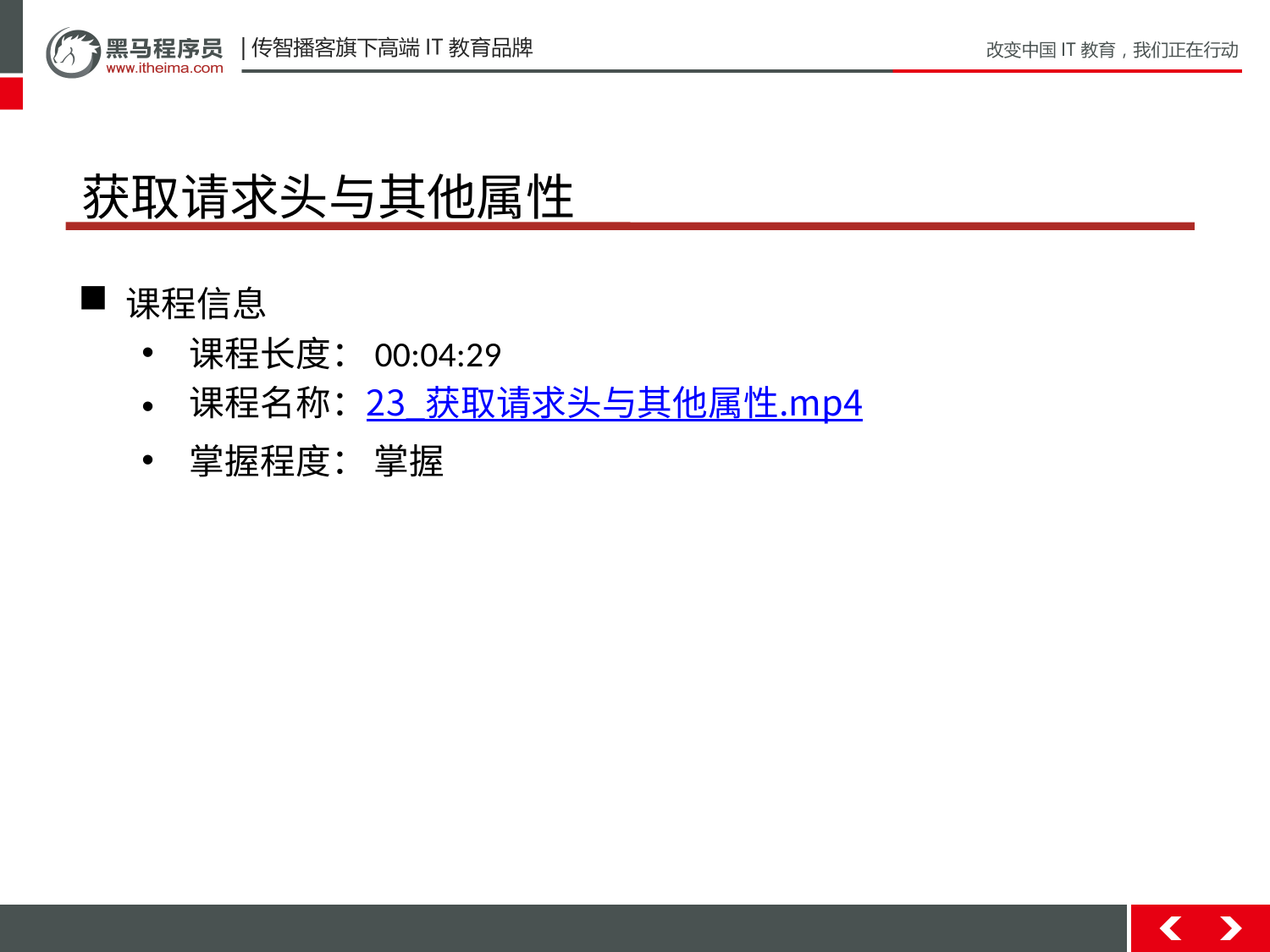

# 获取请求头与其他属性

课程信息
课程长度：00:04:29
课程名称：23_获取请求头与其他属性.mp4
掌握程度： 掌握